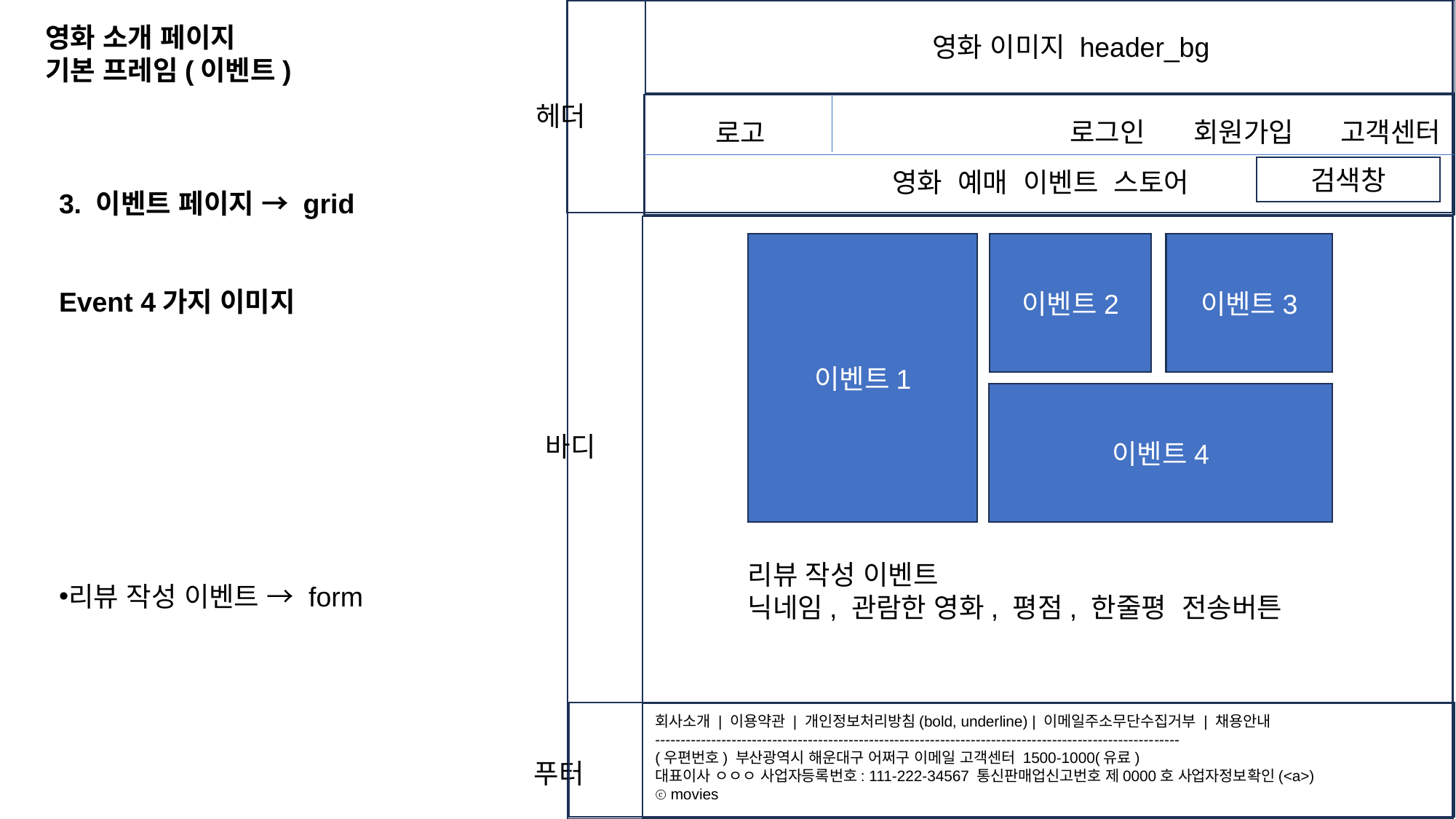

영화 소개 페이지
기본 프레임(이벤트)
영화 이미지 header_bg
헤더

로그인
회원가입
고객센터
로고
검색창
영화  예매  이벤트  스토어
3. 이벤트 페이지 → grid

Event 4가지 이미지

리뷰 작성 이벤트 → form

이벤트1
이벤트2
이벤트3
이벤트4
바디
리뷰 작성 이벤트
닉네임, 관람한 영화, 평점, 한줄평  전송버튼

회사소개 | 이용약관 | 개인정보처리방침(bold, underline) | 이메일주소무단수집거부 | 채용안내
-------------------------------------------------------------------------------------------------------
(우편번호) 부산광역시 해운대구 어쩌구 이메일 고객센터 1500-1000(유료)
대표이사 ㅇㅇㅇ 사업자등록번호: 111-222-34567 통신판매업신고번호 제0000호 사업자정보확인(<a>)
ⓒ movies
푸터